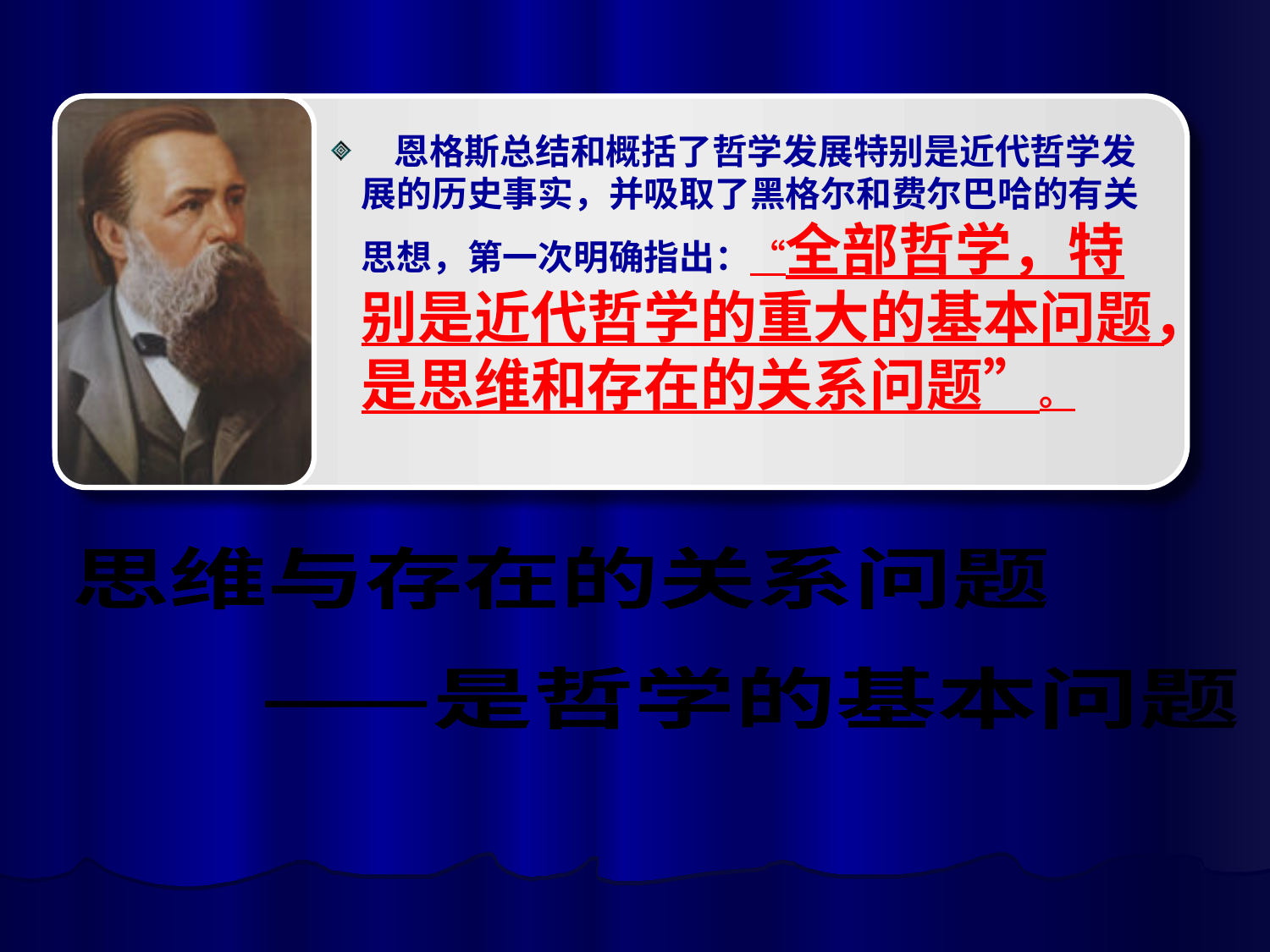

#

   恩格斯总结和概括了哲学发展特别是近代哲学发展的历史事实，并吸取了黑格尔和费尔巴哈的有关思想，第一次明确指出：“全部哲学，特别是近代哲学的重大的基本问题，是思维和存在的关系问题”。

思维与存在的关系问题
——是哲学的基本问题